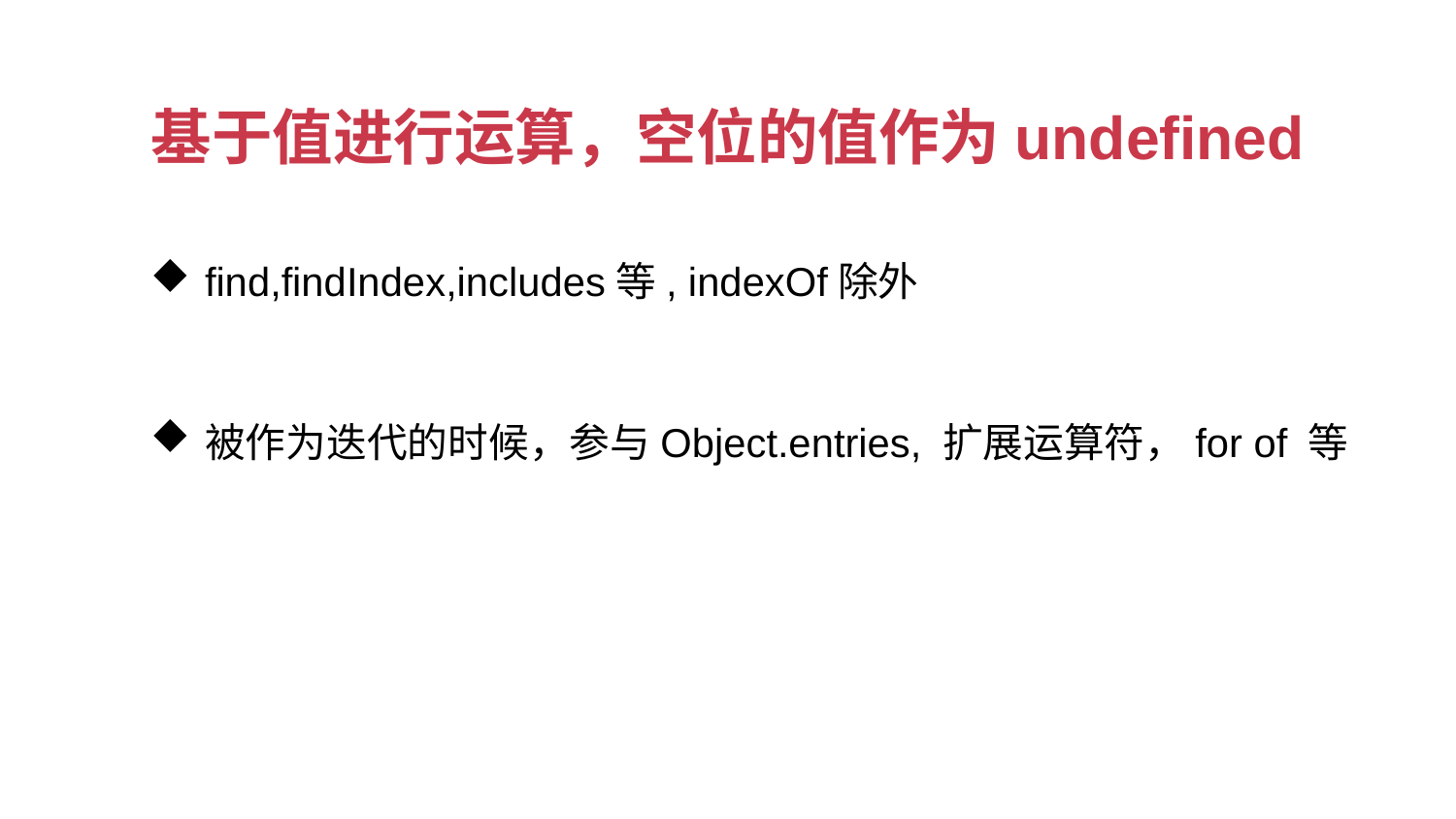

基于值进行运算，空位的值作为undefined
find,findIndex,includes等, indexOf除外
被作为迭代的时候，参与Object.entries, 扩展运算符，for of 等